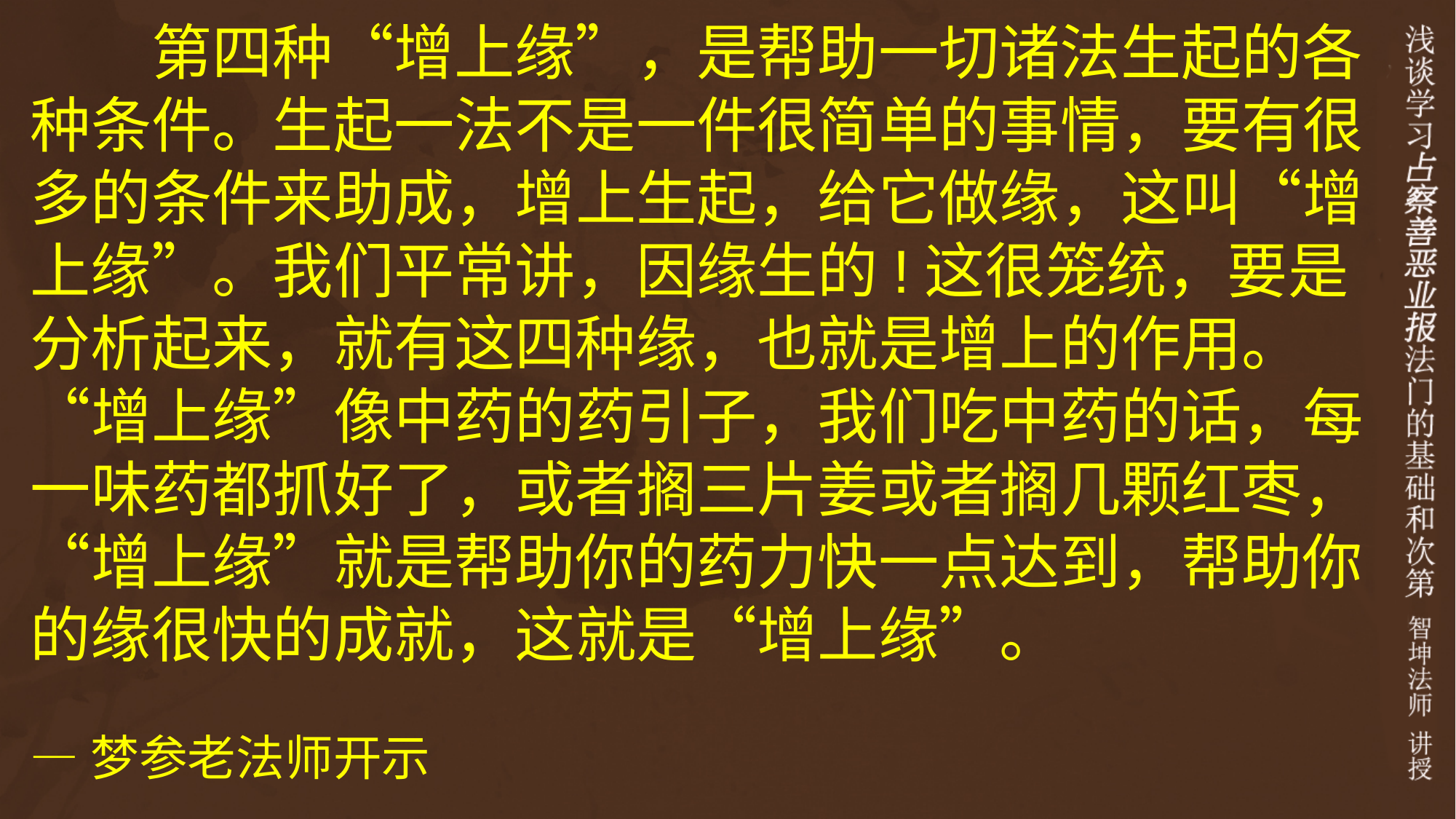

第四种“增上缘”，是帮助一切诸法生起的各种条件。生起一法不是一件很简单的事情，要有很多的条件来助成，增上生起，给它做缘，这叫“增上缘”。我们平常讲，因缘生的!这很笼统，要是分析起来，就有这四种缘，也就是增上的作用。“增上缘”像中药的药引子，我们吃中药的话，每一味药都抓好了，或者搁三片姜或者搁几颗红枣，“增上缘”就是帮助你的药力快一点达到，帮助你的缘很快的成就，这就是“增上缘”。

—梦参老法师开示